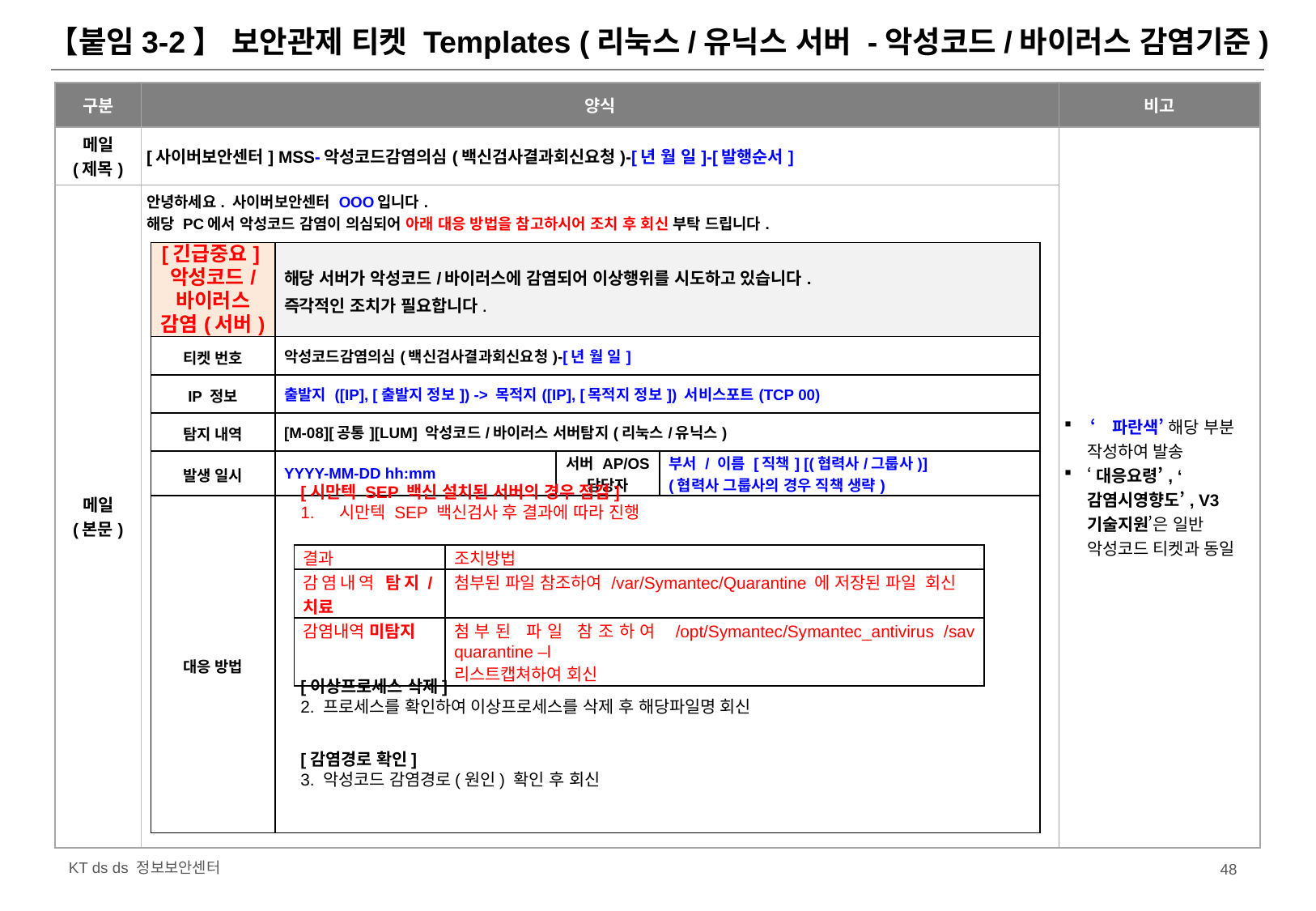

【붙임3-2】 보안관제 티켓 Templates (리눅스/유닉스 서버 -악성코드/바이러스 감염기준)
| 구분 | 양식 | 비고 |
| --- | --- | --- |
| 메일 (제목) | [사이버보안센터] MSS-악성코드감염의심(백신검사결과회신요청)-[년 월 일]-[발행순서] | ‘파란색’ 해당 부분 작성하여 발송 ‘대응요령’, ‘감염시영향도’, V3기술지원’은 일반 악성코드 티켓과 동일 |
| 메일 (본문) | 안녕하세요. 사이버보안센터 OOO입니다. 해당 PC에서 악성코드 감염이 의심되어 아래 대응 방법을 참고하시어 조치 후 회신 부탁 드립니다. |  |
| [긴급중요]악성코드/ 바이러스 감염(서버) | 해당 서버가 악성코드/바이러스에 감염되어 이상행위를 시도하고 있습니다. 즉각적인 조치가 필요합니다. |  |  |
| --- | --- | --- | --- |
| 티켓 번호 | 악성코드감염의심(백신검사결과회신요청)-[년 월 일] |  |  |
| IP 정보 | 출발지 ([IP], [출발지 정보]) -> 목적지([IP], [목적지 정보]) 서비스포트(TCP 00) |  |  |
| 탐지 내역 | [M-08][공통][LUM] 악성코드/바이러스 서버탐지(리눅스/유닉스) |  |  |
| 발생 일시 | YYYY-MM-DD hh:mm | 서버 AP/OS 담당자 | 부서 / 이름 [직책] [(협력사/그룹사)] (협력사 그룹사의 경우 직책 생략) |
| 대응 방법 |  |  |  |
[시만텍 SEP 백신 설치된 서버의 경우 점검]
 시만텍 SEP 백신검사 후 결과에 따라 진행

[이상프로세스 삭제]
2. 프로세스를 확인하여 이상프로세스를 삭제 후 해당파일명 회신

[감염경로 확인]
3. 악성코드 감염경로(원인) 확인 후 회신
| 결과 | 조치방법 |
| --- | --- |
| 감염내역 탐지/치료 | 첨부된 파일 참조하여 /var/Symantec/Quarantine 에 저장된 파일  회신 |
| 감염내역 미탐지 | 첨부된 파일 참조하여 /opt/Symantec/Symantec\_antivirus /sav quarantine –l 리스트캡쳐하여 회신 |
48